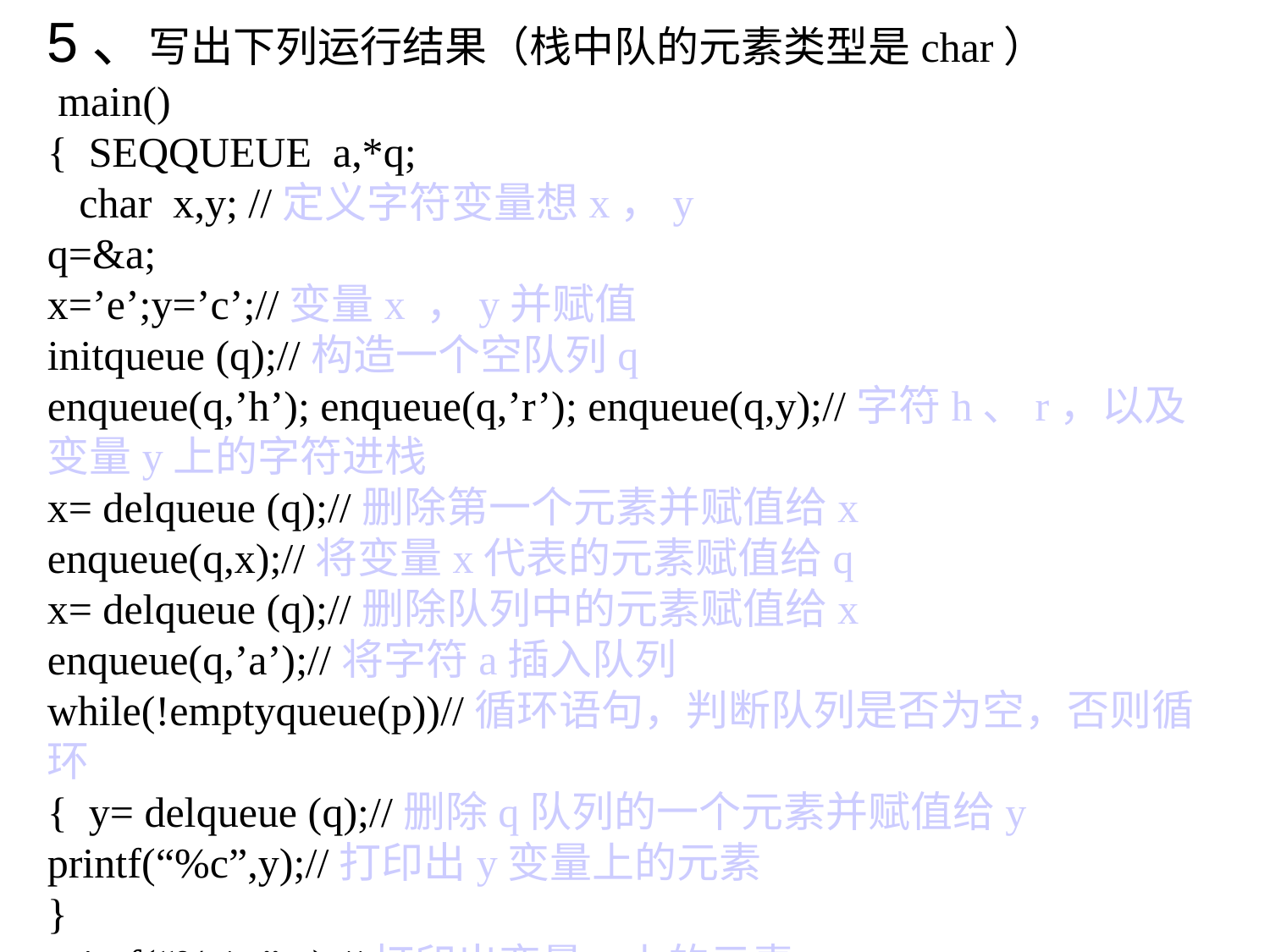

5、写出下列运行结果（栈中队的元素类型是char）
 main()
{  SEQQUEUE  a,*q;
   char  x,y; //定义字符变量想x，y
q=&a;
x=’e’;y=’c’;//变量x ，y并赋值
initqueue (q);//构造一个空队列q
enqueue(q,’h’); enqueue(q,’r’); enqueue(q,y);//字符h、r，以及变量y上的字符进栈
x= delqueue (q);//删除第一个元素并赋值给x
enqueue(q,x);//将变量x代表的元素赋值给q
x= delqueue (q);//删除队列中的元素赋值给x
enqueue(q,’a’);//将字符a插入队列
while(!emptyqueue(p))//循环语句，判断队列是否为空，否则循环
{  y= delqueue (q);//删除q队列的一个元素并赋值给y
printf(“%c”,y);//打印出y变量上的元素
}
printf(“%c\n”,x);//打印出变量x上的元素
}
答案：c   h   a    r